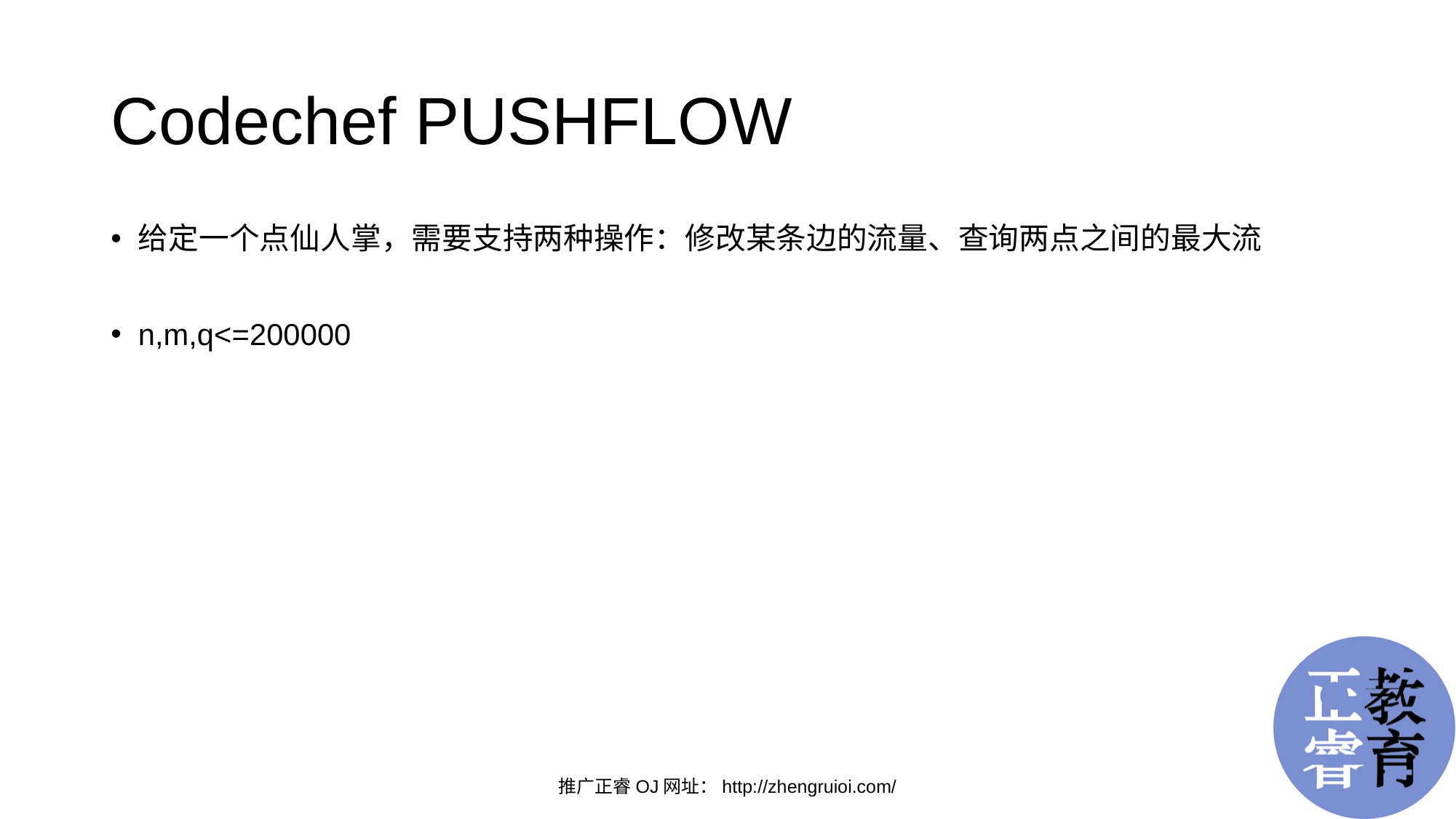

# Codechef PUSHFLOW
给定一个点仙人掌，需要支持两种操作：修改某条边的流量、查询两点之间的最大流

n,m,q<=200000